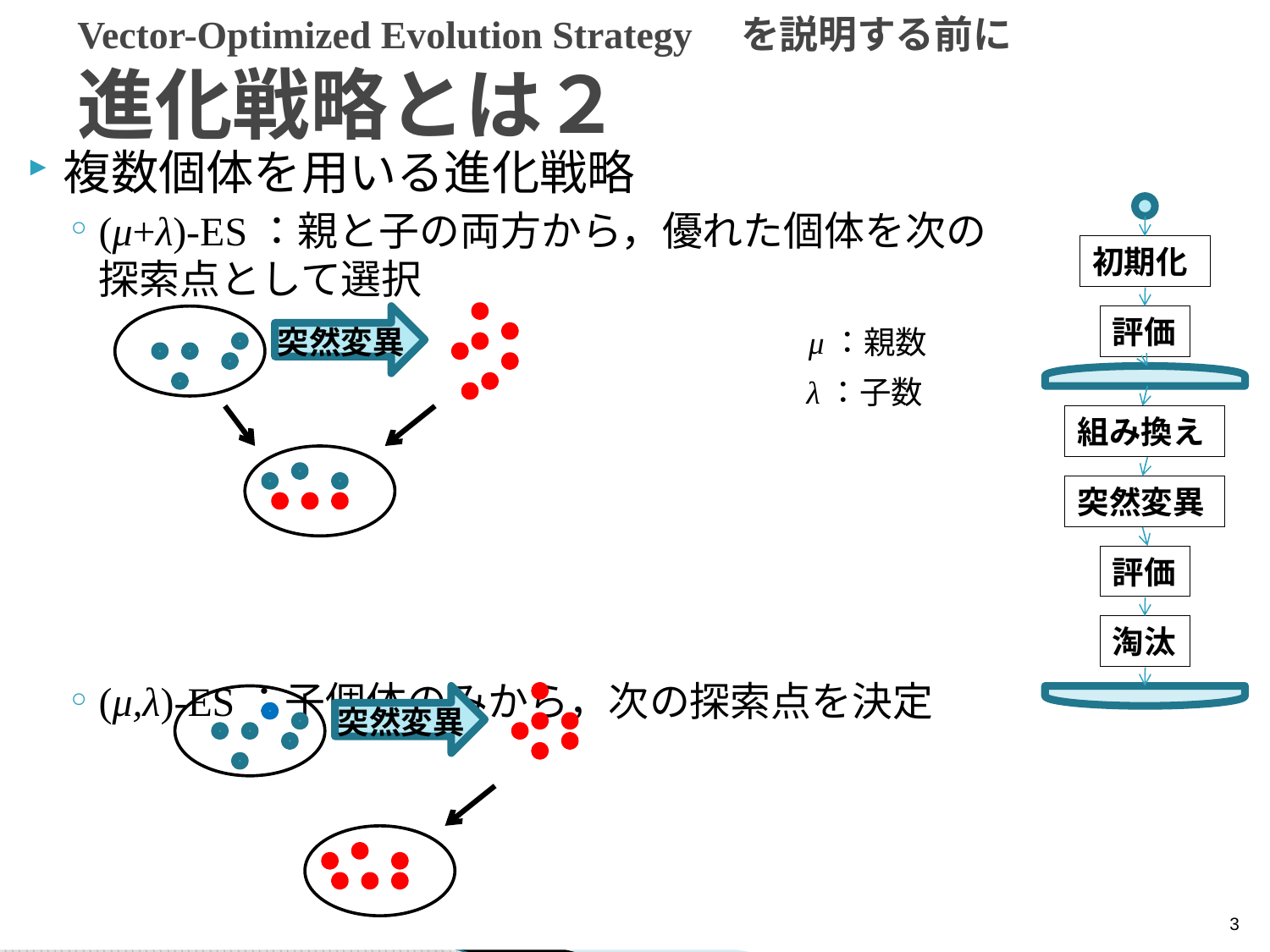

# Vector-Optimized Evolution Strategy　を説明する前に 進化戦略とは２
複数個体を用いる進化戦略
(μ+λ)-ES：親と子の両方から，優れた個体を次の探索点として選択

(μ,λ)-ES：子個体のみから，次の探索点を決定

初期化

評価
組み換え
突然変異
評価

淘汰

突然変異

μ：親数
λ：子数

突然変異

3